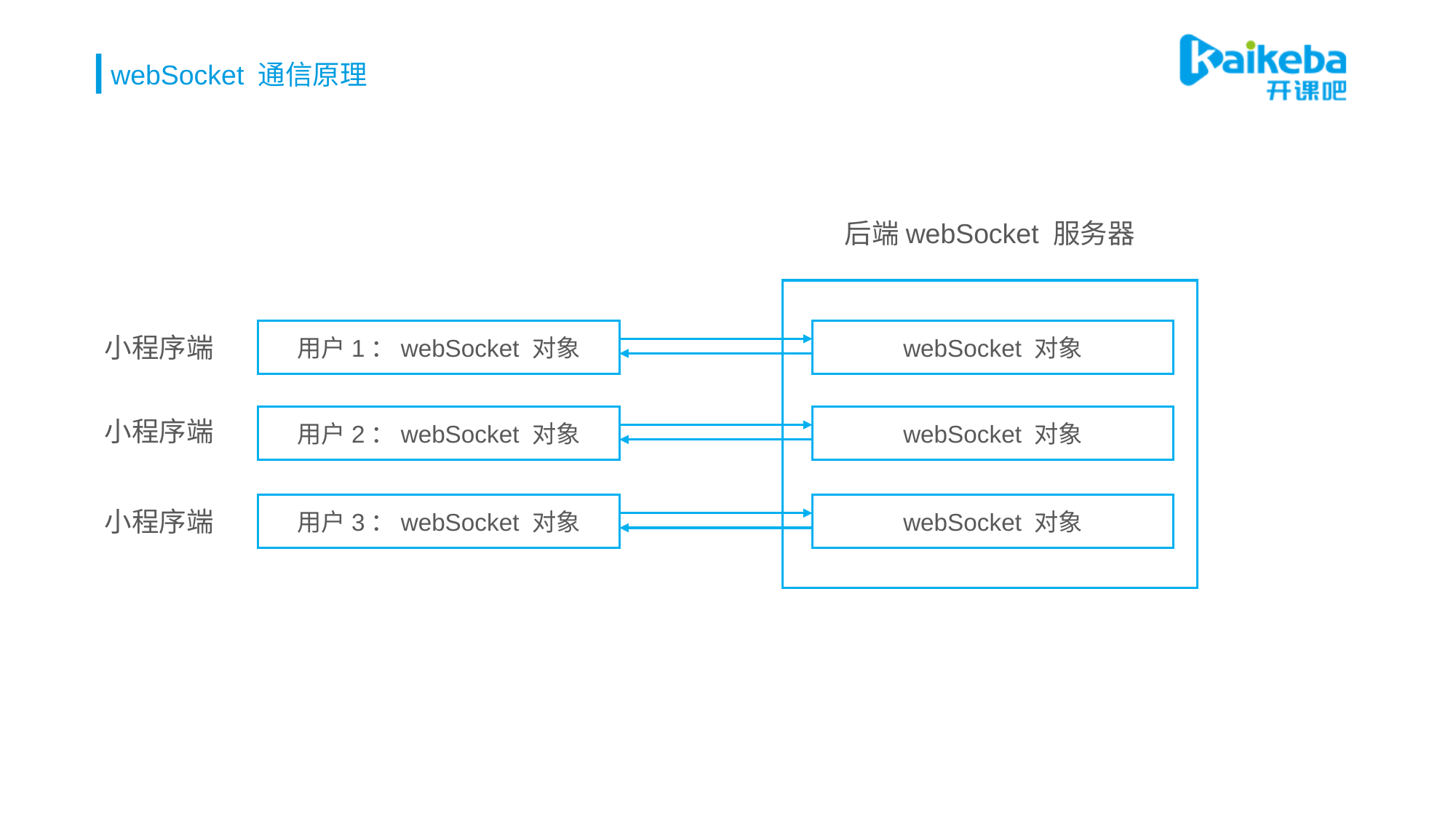

# webSocket 通信原理
后端webSocket 服务器

用户1：webSocket 对象
webSocket 对象
小程序端
用户2：webSocket 对象
webSocket 对象
小程序端
用户3：webSocket 对象
webSocket 对象
小程序端